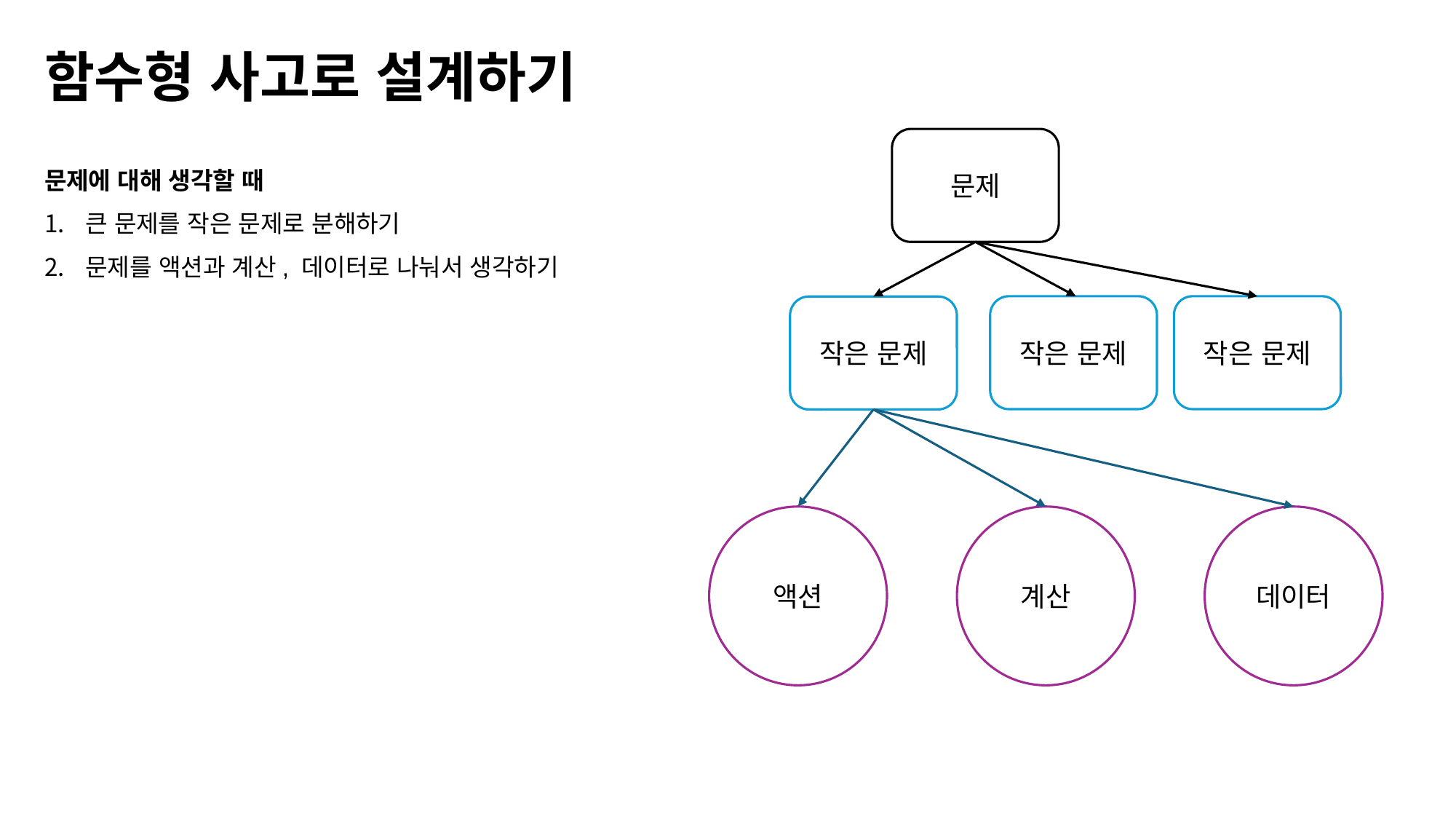

# 함수형 사고로 설계하기
문제에 대해 생각할 때
큰 문제를 작은 문제로 분해하기
문제를 액션과 계산, 데이터로 나눠서 생각하기
문제
작은 문제
작은 문제
작은 문제
액션
계산
데이터